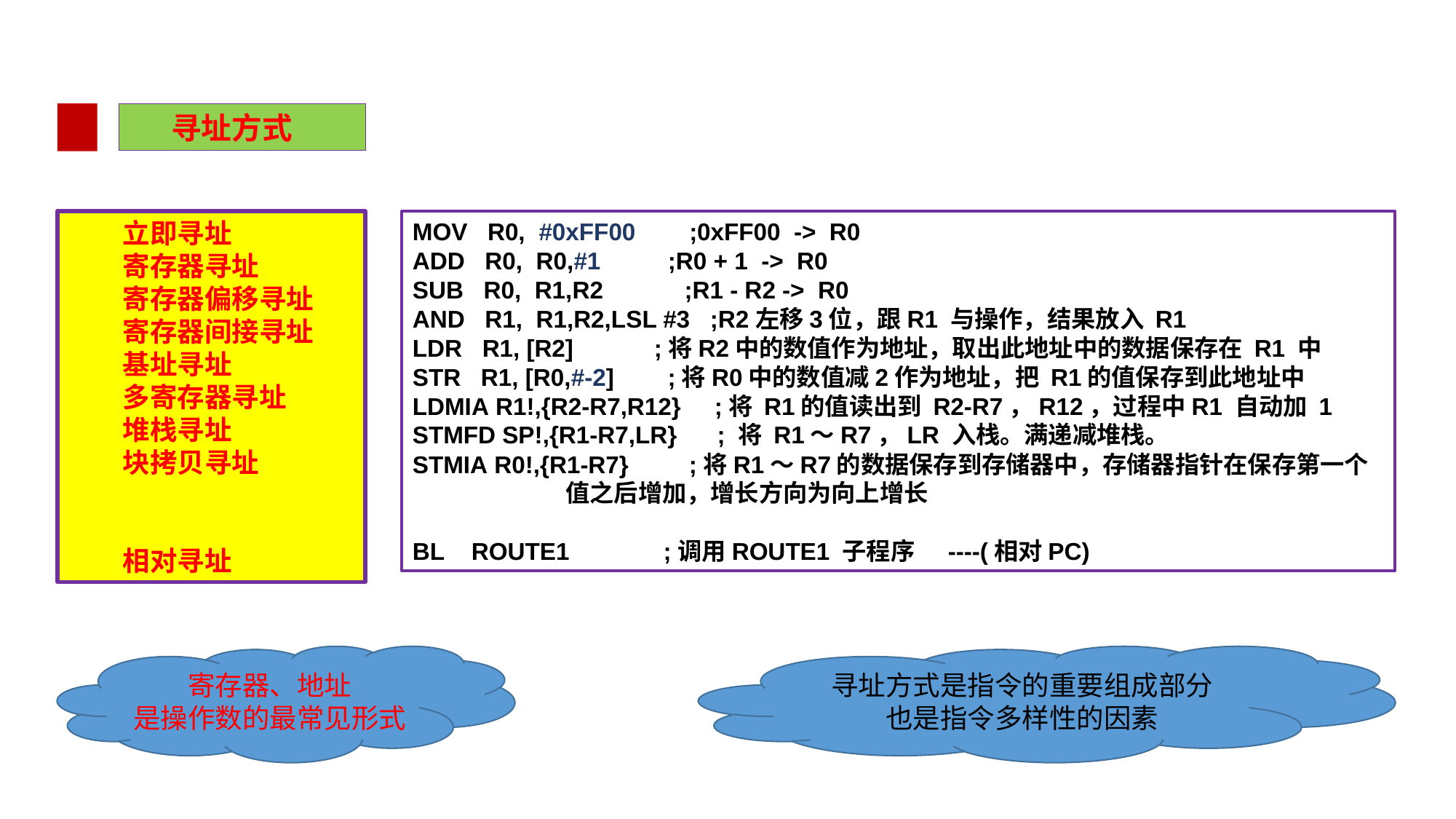

寻址方式
立即寻址
寄存器寻址
寄存器偏移寻址
寄存器间接寻址
基址寻址
多寄存器寻址
堆栈寻址
块拷贝寻址

相对寻址
MOV   R0,  #0xFF00        ;0xFF00  ->  R0
ADD   R0,  R0,#1          ;R0 + 1  ->  R0
SUB   R0,  R1,R2	        ;R1 - R2 ->  R0
AND   R1,  R1,R2,LSL #3   ;R2左移3位，跟R1 与操作，结果放入 R1
LDR   R1, [R2]            ;将R2中的数值作为地址，取出此地址中的数据保存在 R1 中
STR   R1, [R0,#-2]        ;将R0中的数值减2作为地址，把 R1的值保存到此地址中
LDMIA R1!,{R2-R7,R12}     ;将 R1的值读出到 R2-R7，R12，过程中R1 自动加 1
STMFD SP!,{R1-R7,LR}      ; 将 R1～R7，LR 入栈。满递减堆栈。
STMIA R0!,{R1-R7}         ;将R1～R7的数据保存到存储器中，存储器指针在保存第一个
                           值之后增加，增长方向为向上增长

BL    ROUTE1              ;调用ROUTE1 子程序     ----(相对PC)
寄存器、地址
是操作数的最常见形式
寻址方式是指令的重要组成部分
也是指令多样性的因素